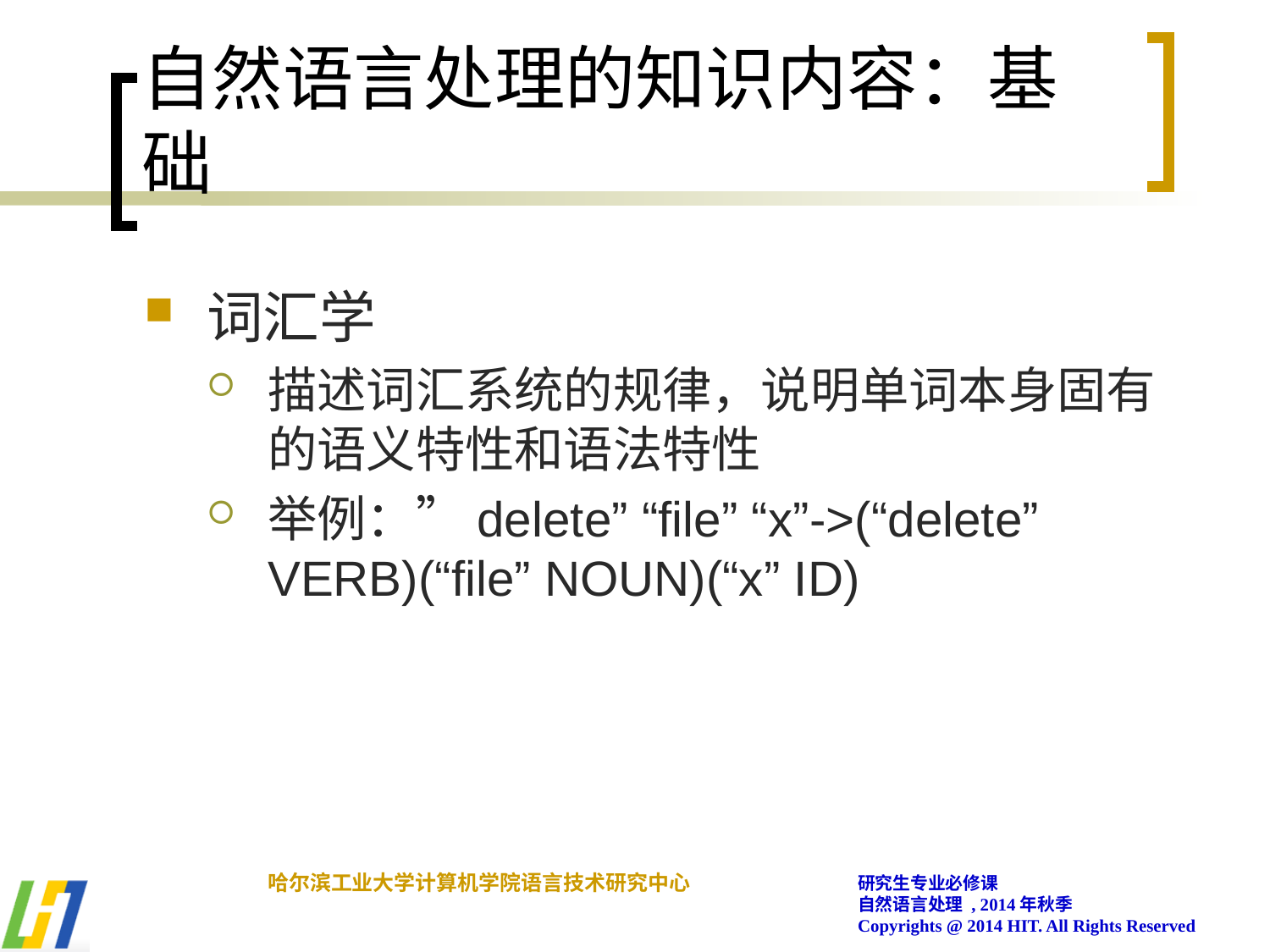

# 自然语言处理的知识内容：基础
词汇学
描述词汇系统的规律，说明单词本身固有的语义特性和语法特性
举例：”delete” “file” “x”->(“delete” VERB)(“file” NOUN)(“x” ID)

哈尔滨工业大学计算机学院语言技术研究中心
研究生专业必修课
自然语言处理 , 2014年秋季
Copyrights @ 2014 HIT. All Rights Reserved